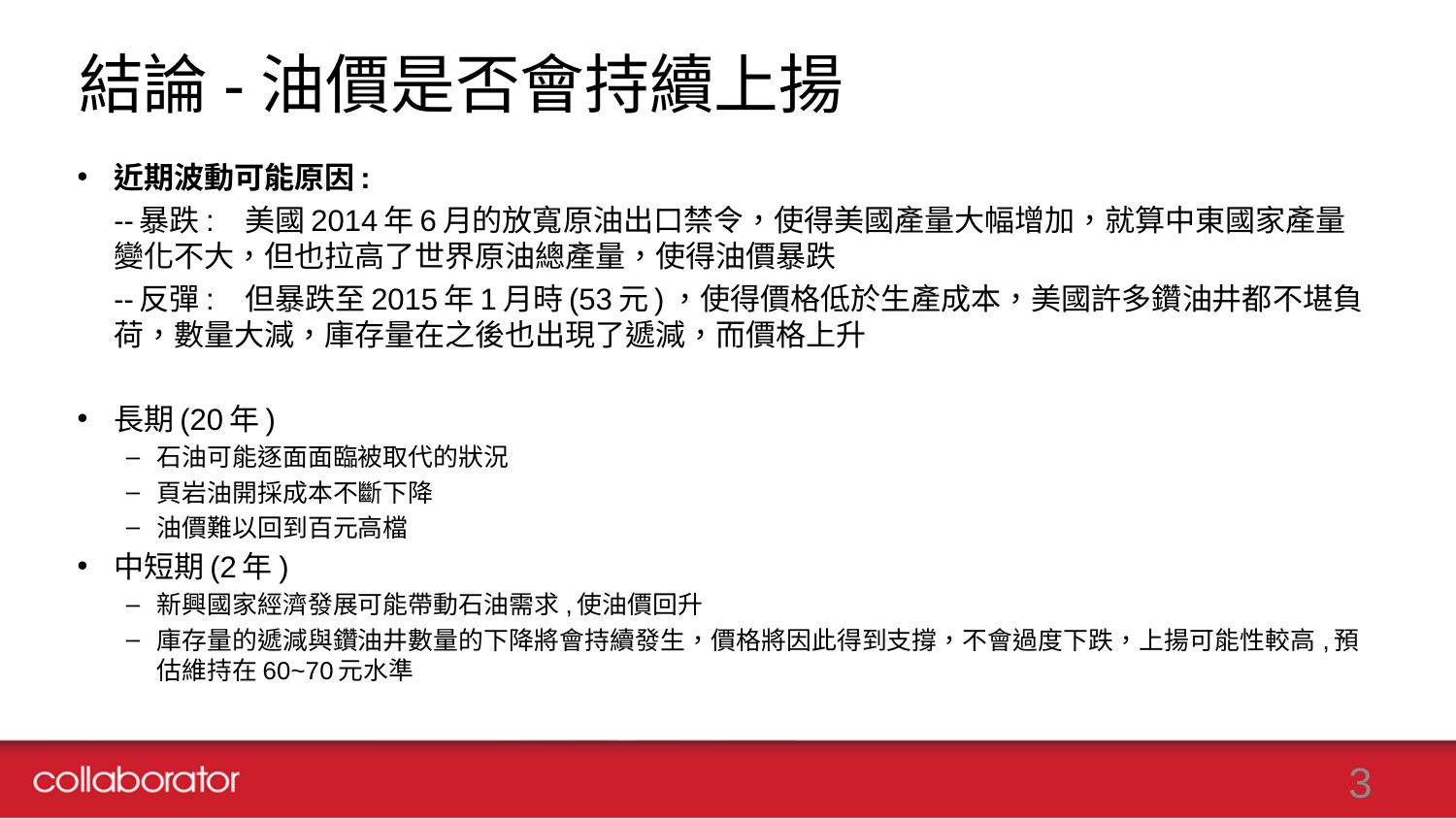

# 結論-油價是否會持續上揚
近期波動可能原因:
	--暴跌:   美國2014年6月的放寬原油出口禁令，使得美國產量大幅增加，就算中東國家產量變化不大，但也拉高了世界原油總產量，使得油價暴跌
	--反彈:   但暴跌至2015年1月時(53元)，使得價格低於生產成本，美國許多鑽油井都不堪負荷，數量大減，庫存量在之後也出現了遞減，而價格上升

長期(20年)
石油可能逐面面臨被取代的狀況
頁岩油開採成本不斷下降
油價難以回到百元高檔
中短期(2年)
新興國家經濟發展可能帶動石油需求,使油價回升
庫存量的遞減與鑽油井數量的下降將會持續發生，價格將因此得到支撐，不會過度下跌，上揚可能性較高,預估維持在60~70元水準

3